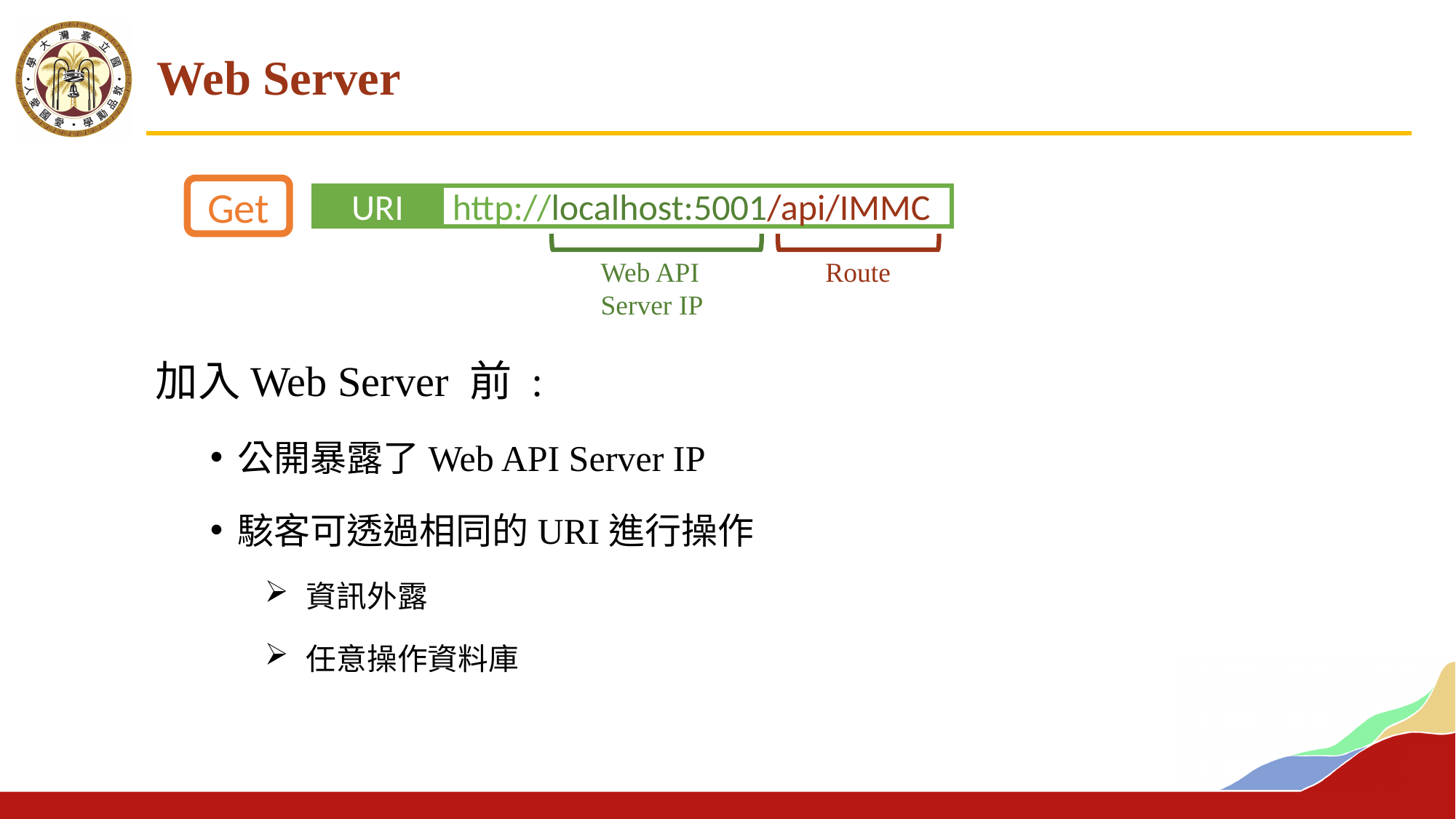

# Web Server

加入Web Server 前 :
公開暴露了Web API Server IP
駭客可透過相同的URI進行操作
 資訊外露
 任意操作資料庫

Get
URI
http://localhost:5001/api/IMMC
Web API
Server IP
Route